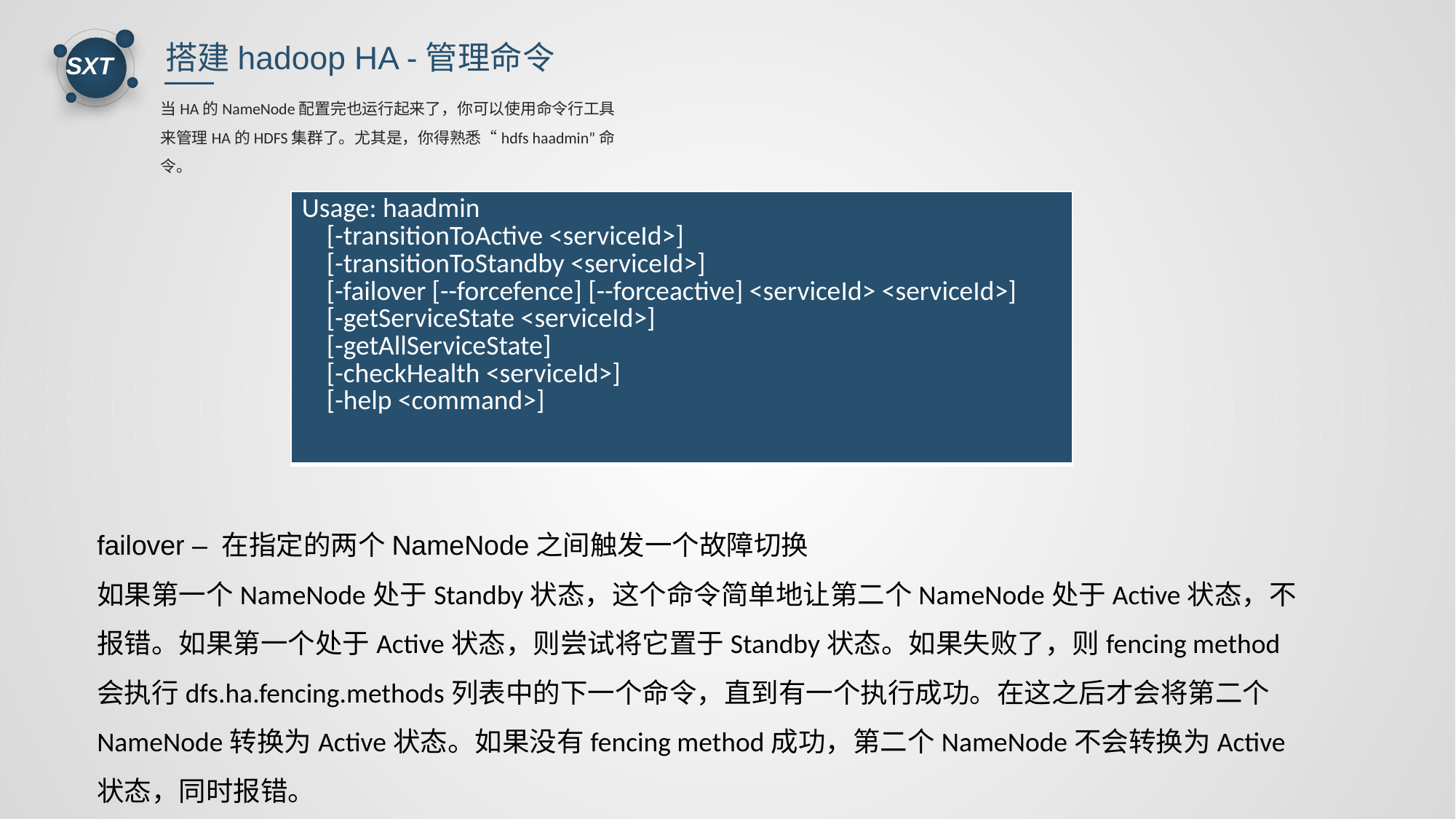

搭建hadoop HA -管理命令
当HA的NameNode配置完也运行起来了，你可以使用命令行工具来管理HA的HDFS集群了。尤其是，你得熟悉“hdfs haadmin”命令。
| Usage: haadmin [-transitionToActive <serviceId>] [-transitionToStandby <serviceId>] [-failover [--forcefence] [--forceactive] <serviceId> <serviceId>] [-getServiceState <serviceId>] [-getAllServiceState] [-checkHealth <serviceId>] [-help <command>] |
| --- |
failover – 在指定的两个NameNode之间触发一个故障切换
如果第一个NameNode处于Standby状态，这个命令简单地让第二个NameNode处于Active状态，不报错。如果第一个处于Active状态，则尝试将它置于Standby状态。如果失败了，则fencing method会执行dfs.ha.fencing.methods列表中的下一个命令，直到有一个执行成功。在这之后才会将第二个NameNode转换为Active状态。如果没有fencing method成功，第二个NameNode不会转换为Active状态，同时报错。